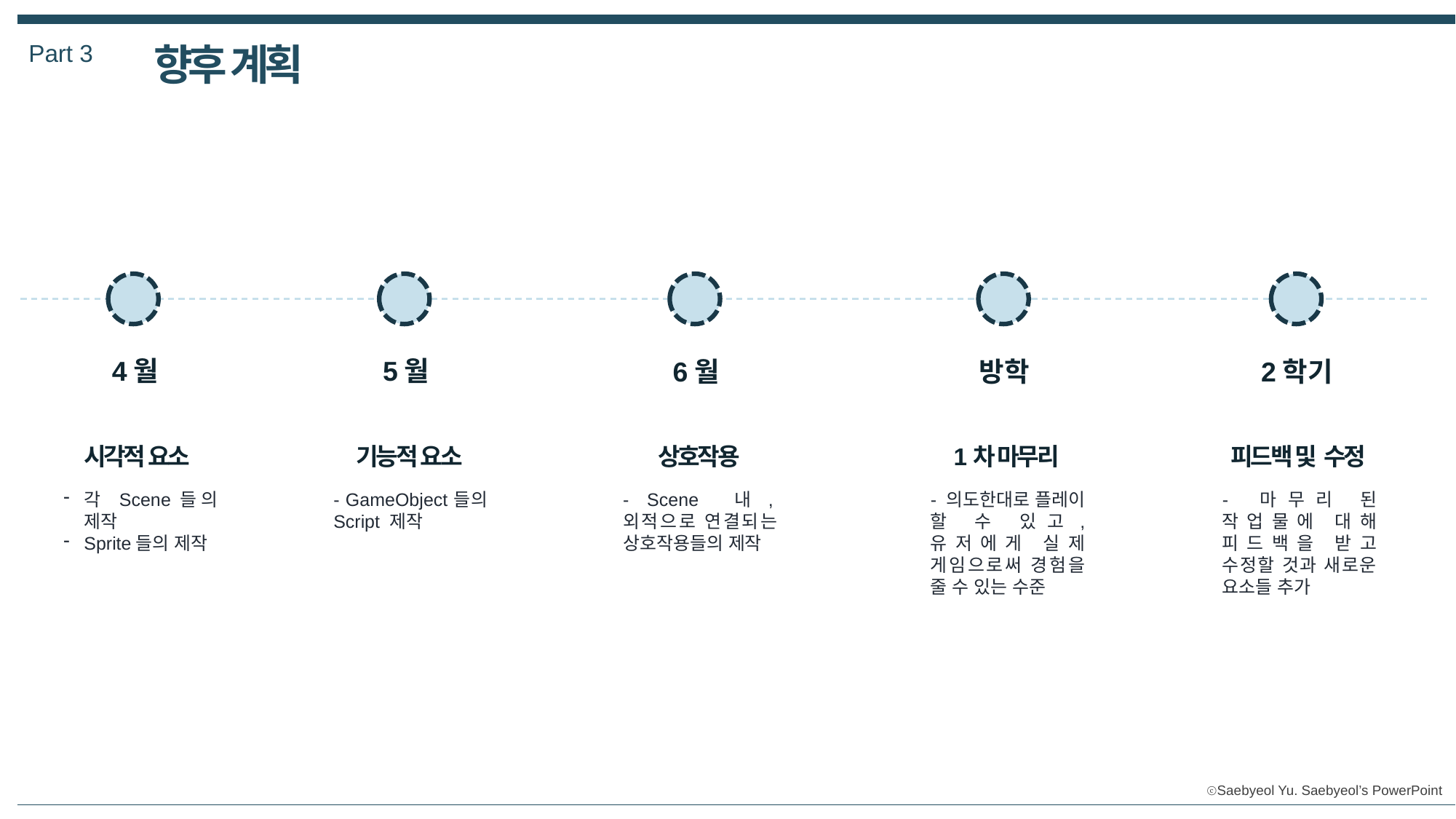

Part 3
향후 계획

4월
5월
6월
방학
2학기
시각적 요소
각 Scene들의 제작
Sprite들의 제작
기능적 요소
- GameObject들의 Script 제작
상호작용
- Scene 내,외적으로 연결되는 상호작용들의 제작
1차 마무리
- 의도한대로 플레이 할 수 있고, 유저에게 실제 게임으로써 경험을 줄 수 있는 수준
피드백 및  수정
- 마무리 된 작업물에 대해 피드백을 받고 수정할 것과 새로운 요소들 추가